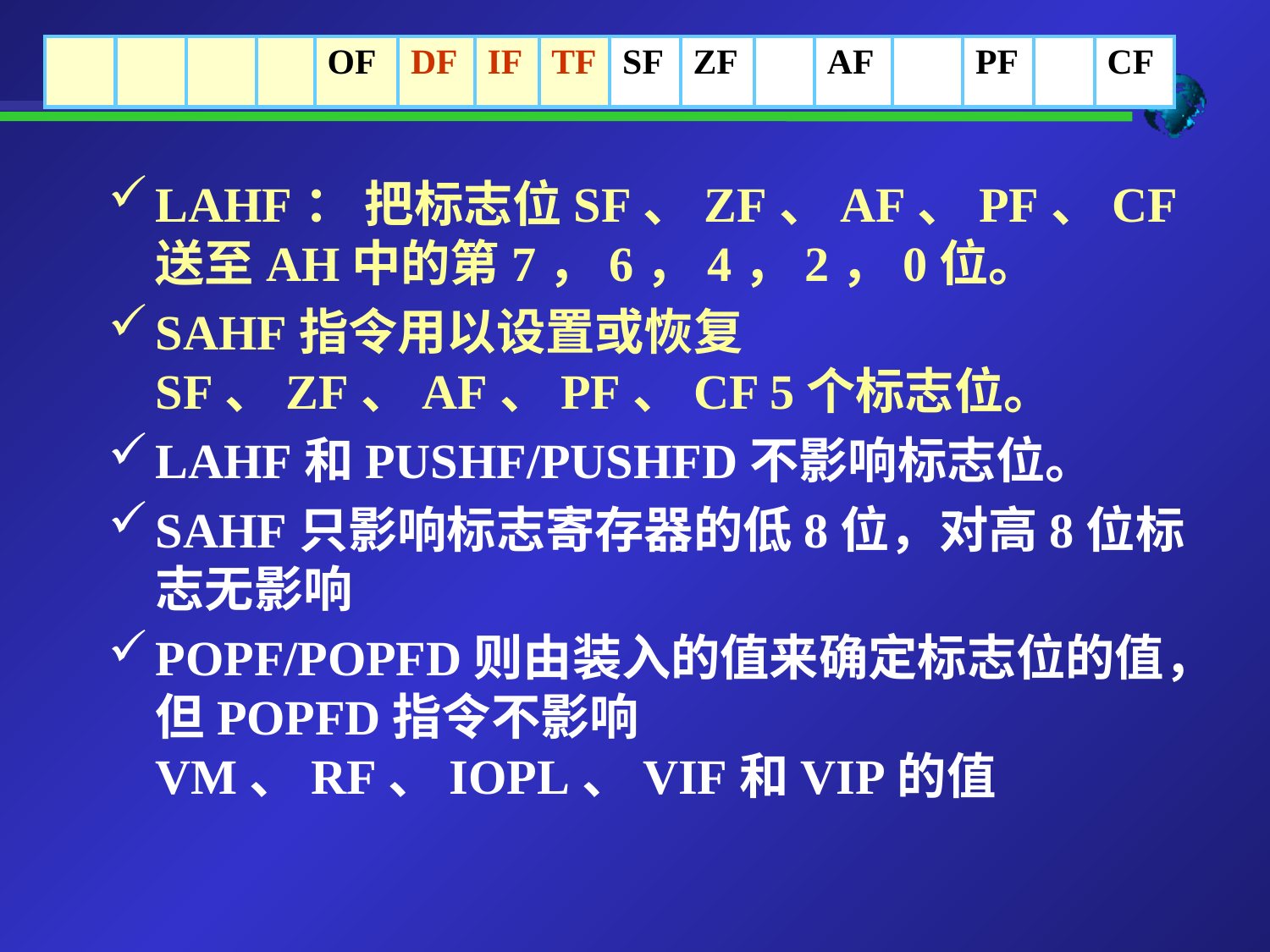

|  |  |  |  | OF | DF | IF | TF | SF | ZF |  | AF |  | PF |  | CF |
| --- | --- | --- | --- | --- | --- | --- | --- | --- | --- | --- | --- | --- | --- | --- | --- |
LAHF： 把标志位SF、ZF、AF、PF、CF送至AH中的第7，6，4，2，0位。
SAHF指令用以设置或恢复SF、ZF、AF、PF、CF 5个标志位。
LAHF和PUSHF/PUSHFD不影响标志位。
SAHF只影响标志寄存器的低8位，对高8位标志无影响
POPF/POPFD则由装入的值来确定标志位的值，但POPFD指令不影响VM、RF、IOPL、VIF和VIP的值

33